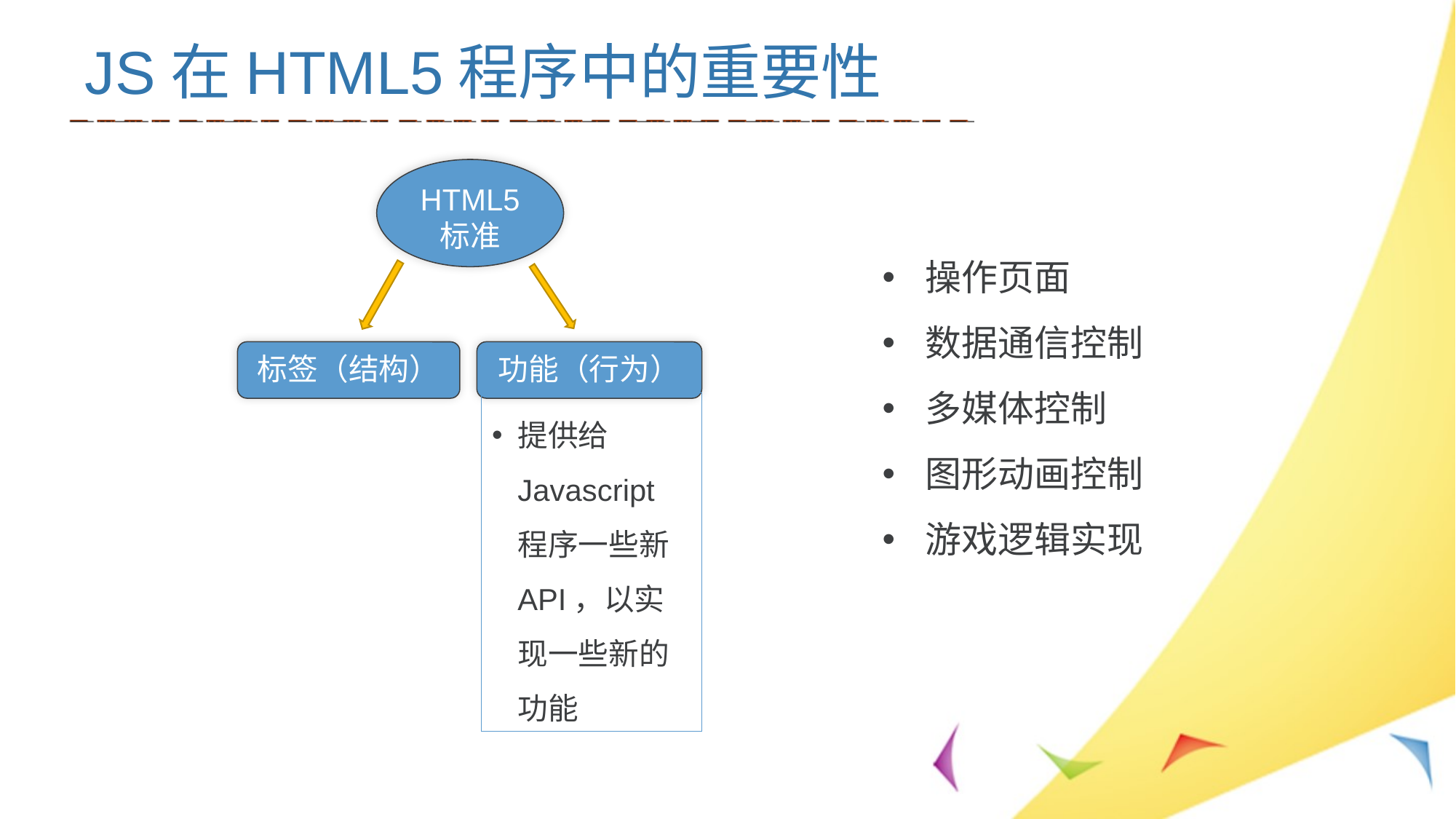

JS在HTML5程序中的重要性

HTML5
标准
 操作页面
 数据通信控制
 多媒体控制
 图形动画控制
 游戏逻辑实现

标签（结构）
功能（行为）
提供给Javascript程序一些新API，以实现一些新的功能